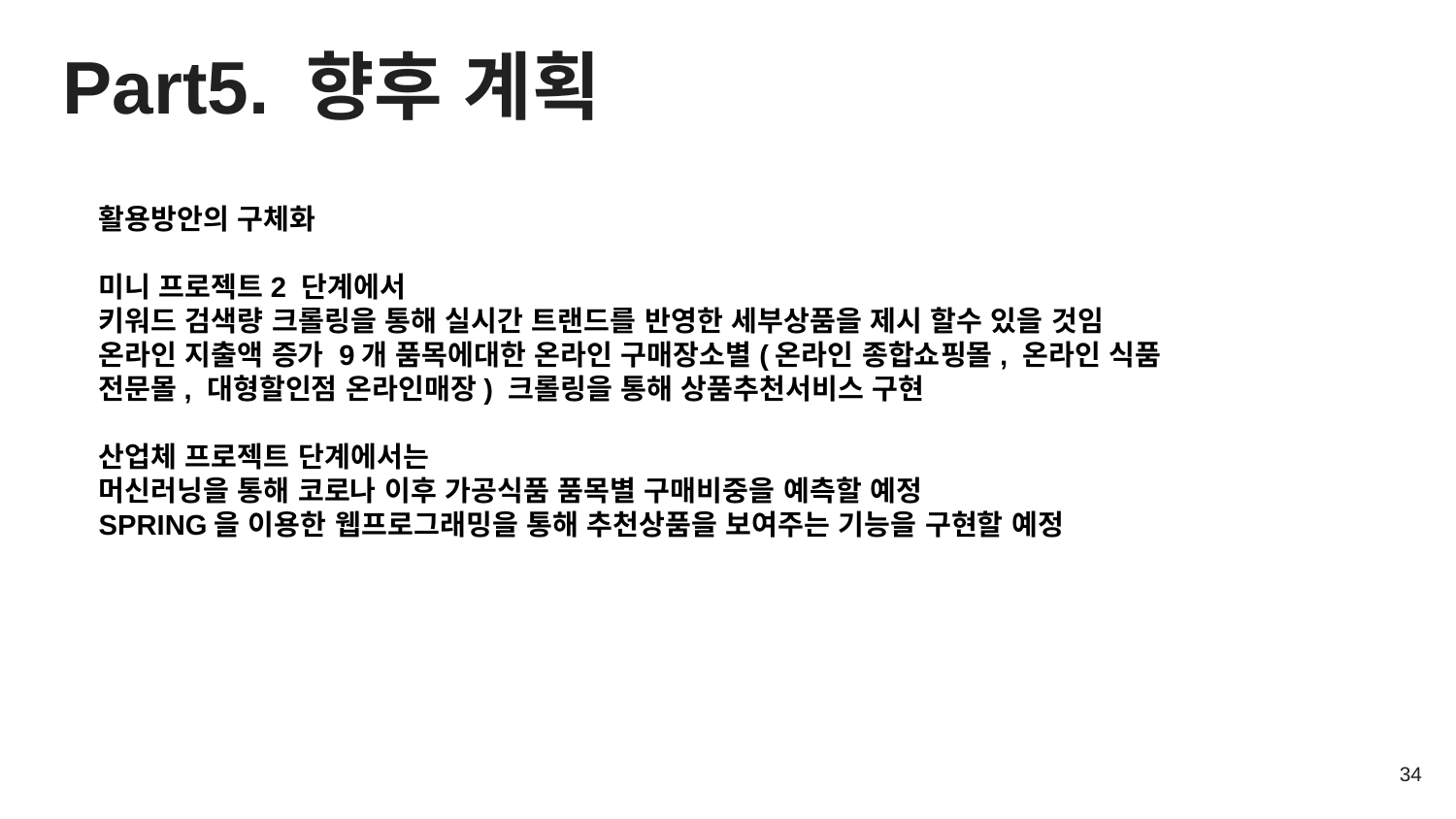

# Part5. 향후 계획
활용방안의 구체화

미니 프로젝트2 단계에서
키워드 검색량 크롤링을 통해 실시간 트랜드를 반영한 세부상품을 제시 할수 있을 것임
온라인 지출액 증가 9개 품목에대한 온라인 구매장소별(온라인 종합쇼핑몰, 온라인 식품 전문몰, 대형할인점 온라인매장) 크롤링을 통해 상품추천서비스 구현

산업체 프로젝트 단계에서는
머신러닝을 통해 코로나 이후 가공식품 품목별 구매비중을 예측할 예정
SPRING을 이용한 웹프로그래밍을 통해 추천상품을 보여주는 기능을 구현할 예정
34